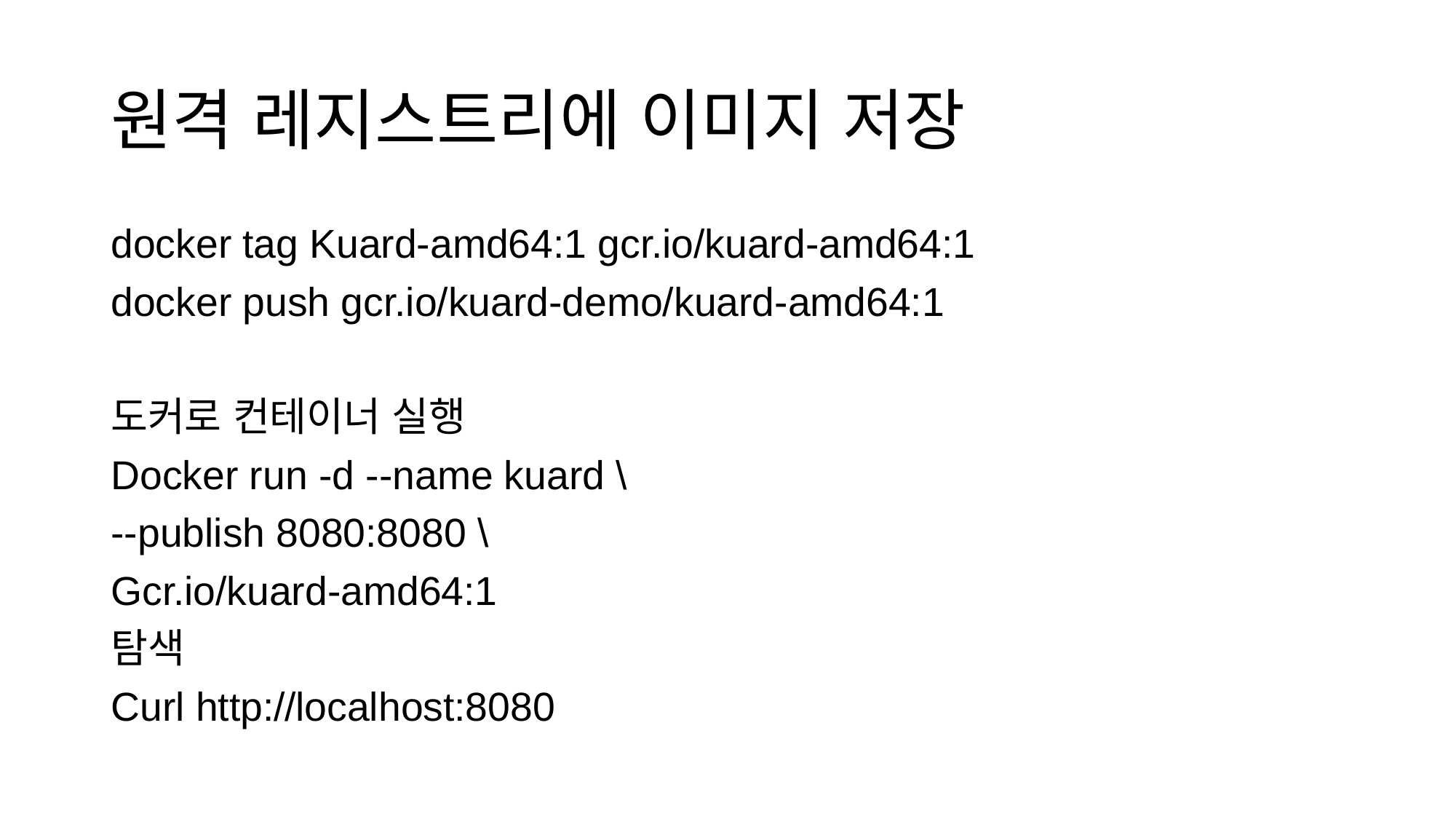

# 원격 레지스트리에 이미지 저장
docker tag Kuard-amd64:1 gcr.io/kuard-amd64:1
docker push gcr.io/kuard-demo/kuard-amd64:1

도커로 컨테이너 실행
Docker run -d --name kuard \
--publish 8080:8080 \
Gcr.io/kuard-amd64:1
탐색
Curl http://localhost:8080